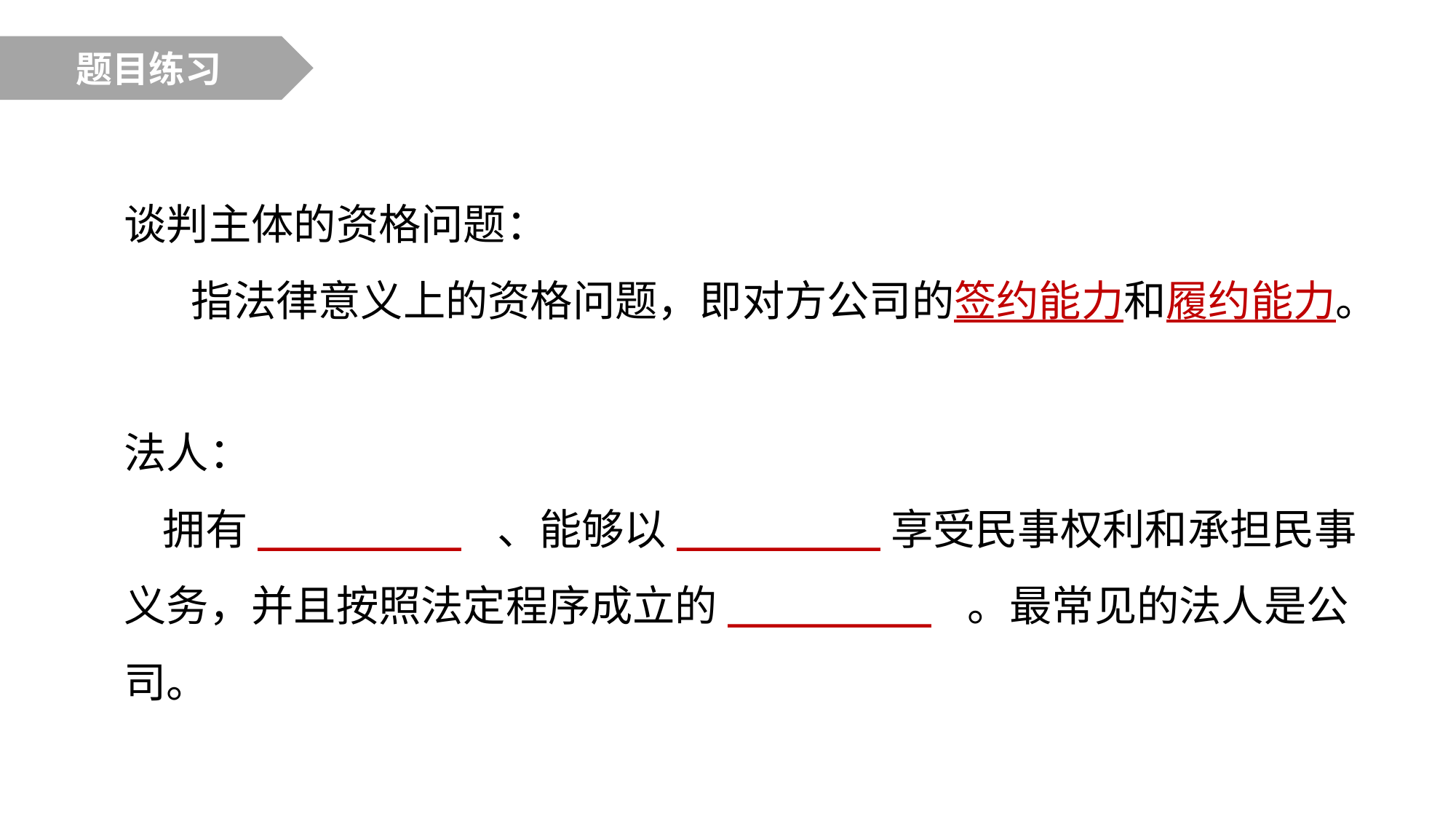

题目练习
谈判主体的资格问题：
      指法律意义上的资格问题，即对方公司的签约能力和履约能力。

法人：
   拥有________ 、能够以________享受民事权利和承担民事义务，并且按照法定程序成立的________ 。最常见的法人是公司。